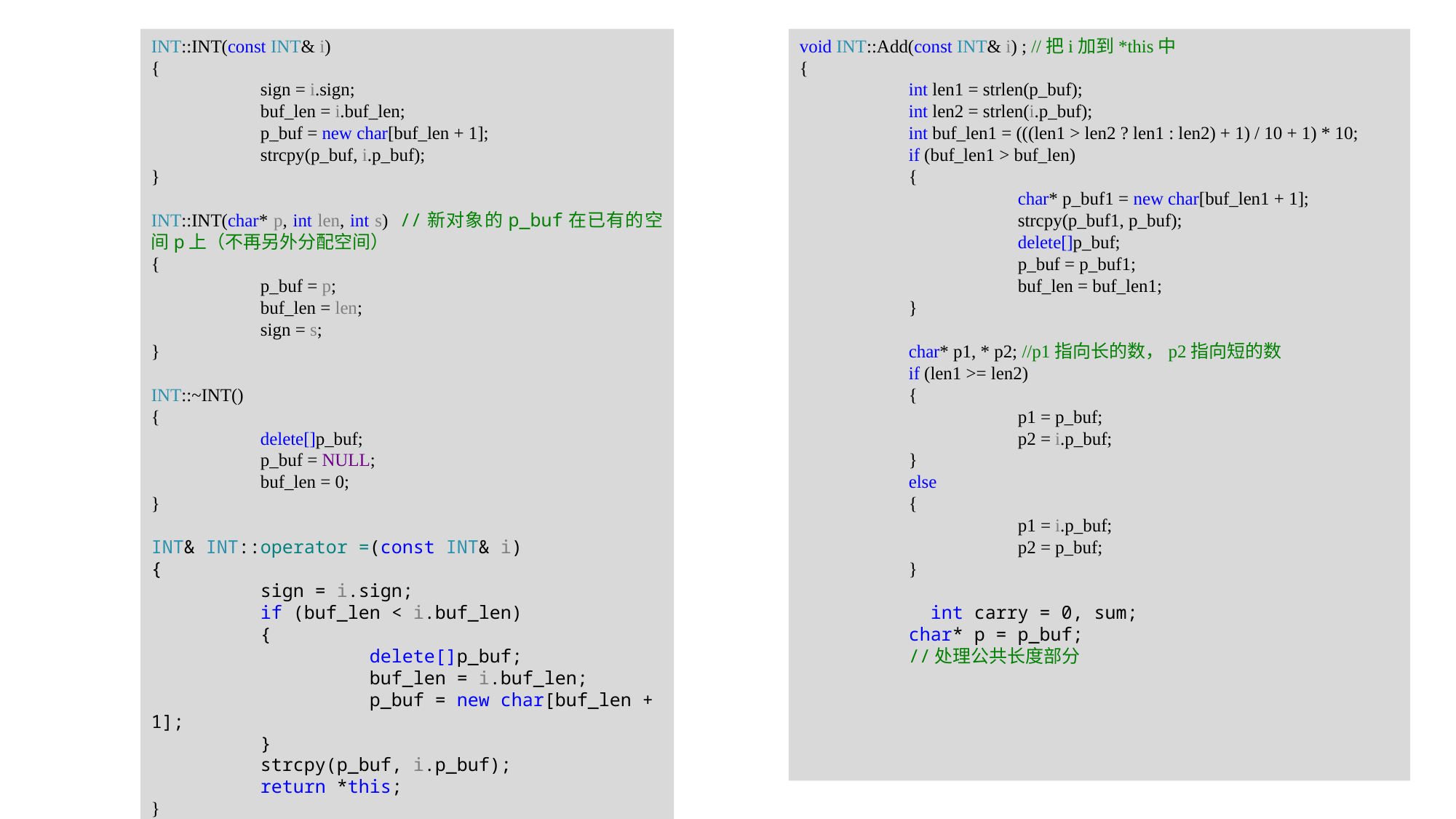

INT::INT(const INT& i)
{
	sign = i.sign;
	buf_len = i.buf_len;
	p_buf = new char[buf_len + 1];
	strcpy(p_buf, i.p_buf);
}

INT::INT(char* p, int len, int s) //新对象的p_buf在已有的空间p上（不再另外分配空间）
{
	p_buf = p;
	buf_len = len;
	sign = s;
}

INT::~INT()
{
	delete[]p_buf;
	p_buf = NULL;
	buf_len = 0;
}

INT& INT::operator =(const INT& i)
{
	sign = i.sign;
	if (buf_len < i.buf_len)
	{
		delete[]p_buf;
		buf_len = i.buf_len;
		p_buf = new char[buf_len + 1];
	}
	strcpy(p_buf, i.p_buf);
	return *this;
}
void INT::Add(const INT& i) ; //把i加到*this中
{
	int len1 = strlen(p_buf);
	int len2 = strlen(i.p_buf);
	int buf_len1 = (((len1 > len2 ? len1 : len2) + 1) / 10 + 1) * 10;
	if (buf_len1 > buf_len)
	{
		char* p_buf1 = new char[buf_len1 + 1];
		strcpy(p_buf1, p_buf);
		delete[]p_buf;
		p_buf = p_buf1;
		buf_len = buf_len1;
	}

	char* p1, * p2; //p1指向长的数，p2指向短的数
	if (len1 >= len2)
	{
		p1 = p_buf;
		p2 = i.p_buf;
	}
	else
	{
		p1 = i.p_buf;
		p2 = p_buf;
	}

            int carry = 0, sum;
	char* p = p_buf;
	//处理公共长度部分